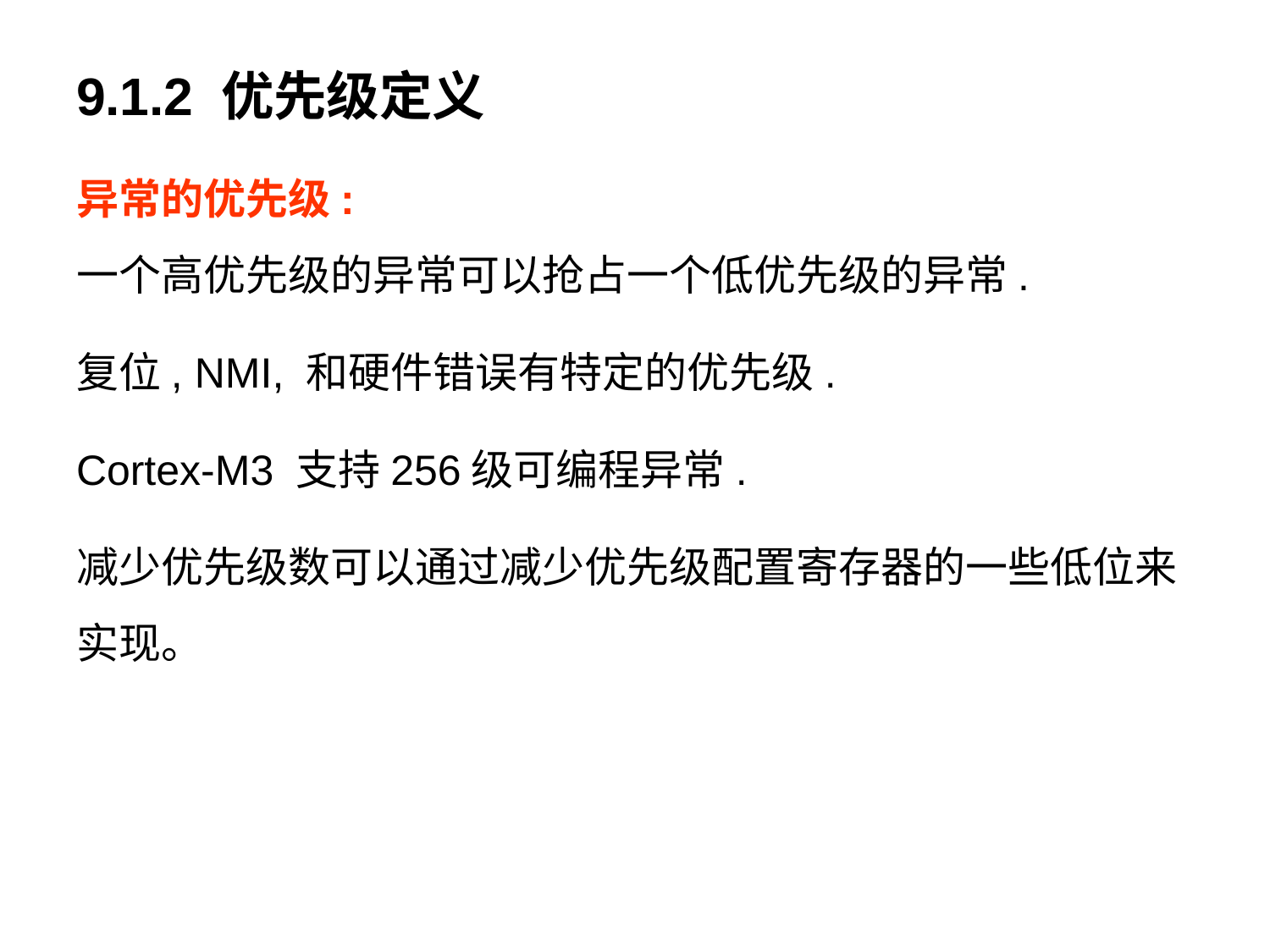

9.1.2 优先级定义
异常的优先级:
一个高优先级的异常可以抢占一个低优先级的异常.
复位, NMI, 和硬件错误有特定的优先级.
Cortex-M3 支持256级可编程异常.
减少优先级数可以通过减少优先级配置寄存器的一些低位来实现。